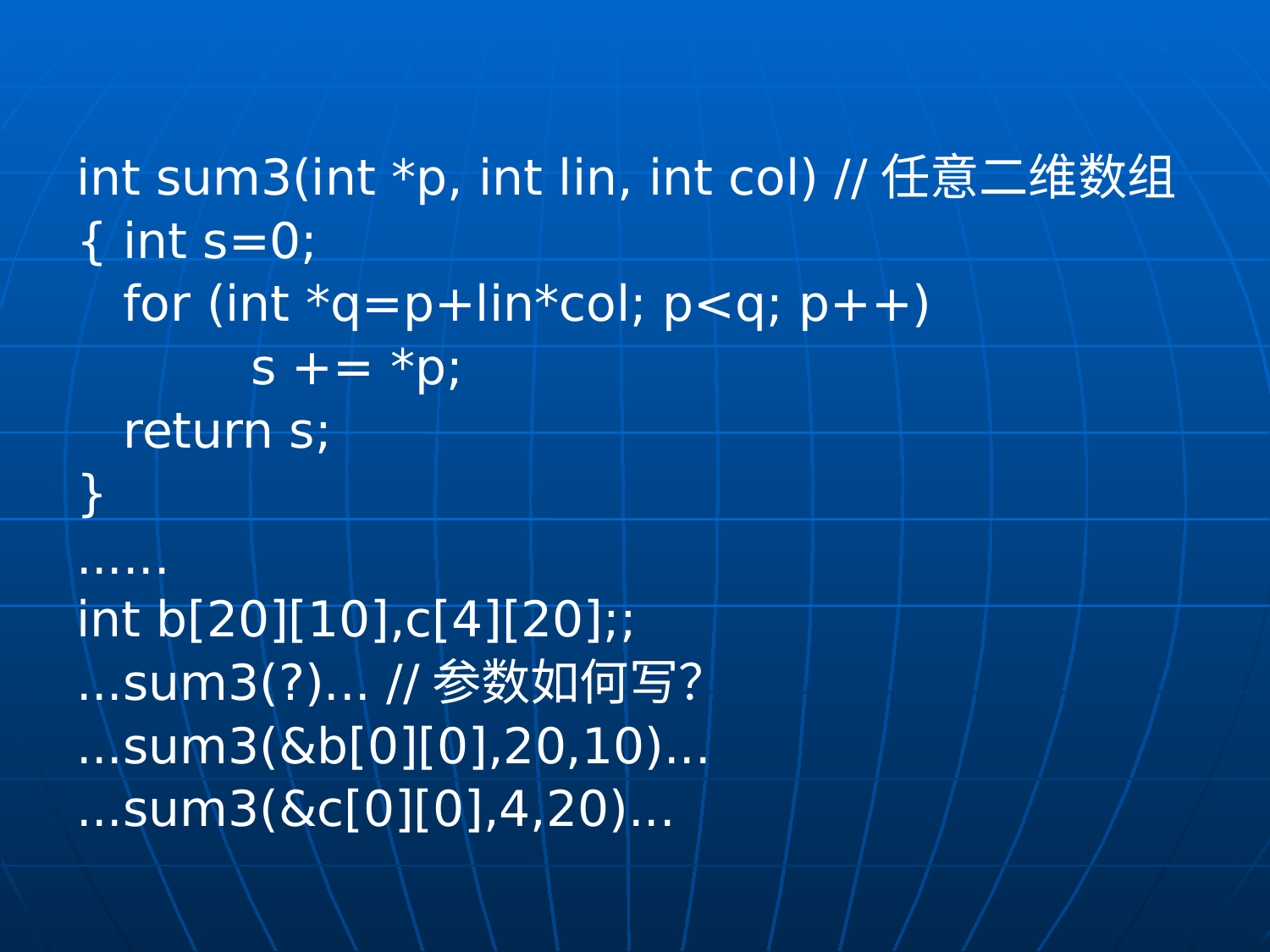

int sum3(int *p, int lin, int col) //任意二维数组
{ int s=0;
   for (int *q=p+lin*col; p<q; p++)
		s += *p;
   return s;
}
......
int b[20][10],c[4][20];;
...sum3(?)... //参数如何写？
...sum3(&b[0][0],20,10)...
...sum3(&c[0][0],4,20)...